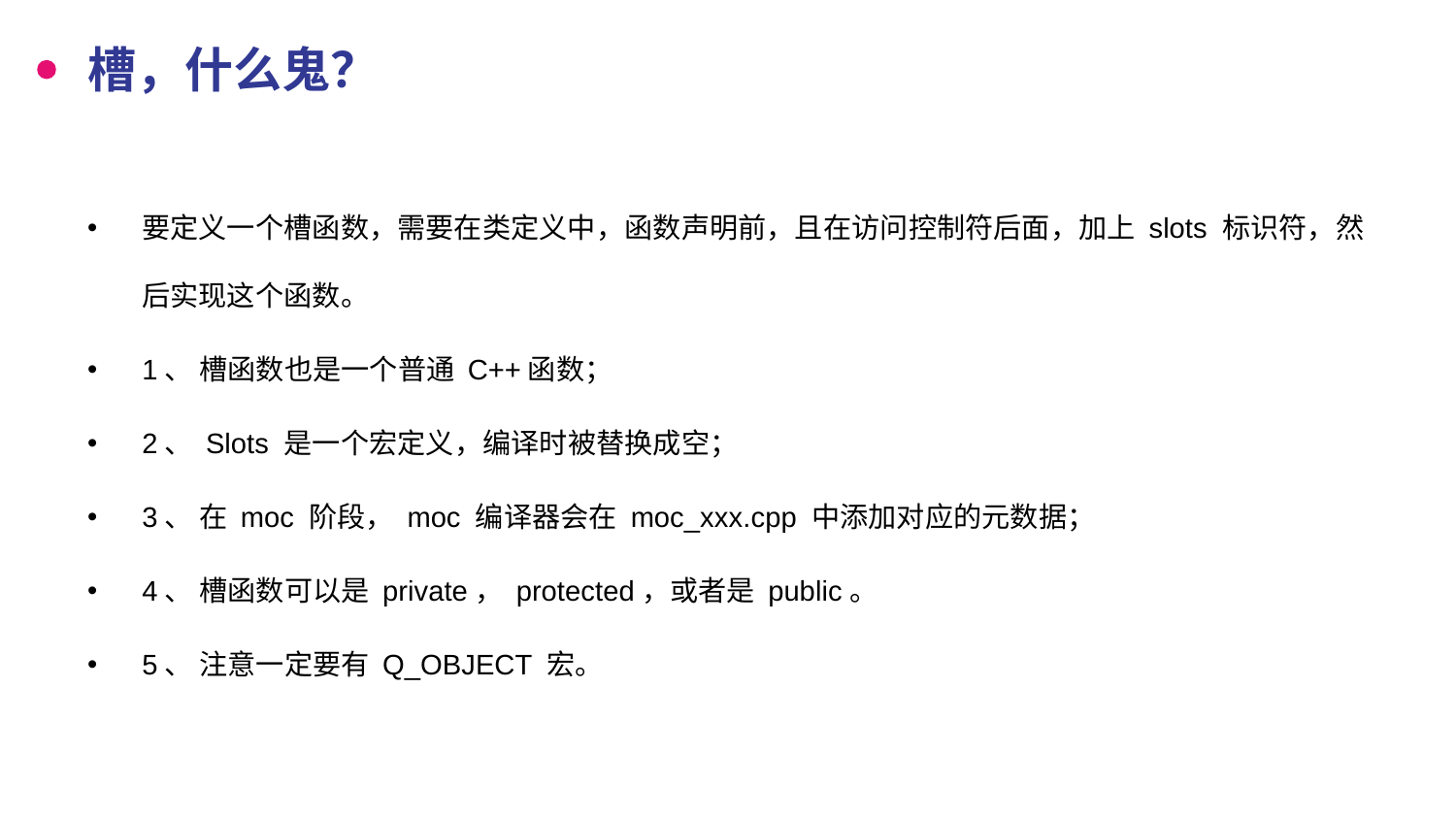

# 槽，什么鬼？
要定义一个槽函数，需要在类定义中，函数声明前，且在访问控制符后面，加上 slots 标识符，然后实现这个函数。
1、 槽函数也是一个普通 C++函数；
2、 Slots 是一个宏定义，编译时被替换成空；
3、 在 moc 阶段， moc 编译器会在 moc_xxx.cpp 中添加对应的元数据；
4、 槽函数可以是 private， protected，或者是 public。
5、 注意一定要有 Q_OBJECT 宏。